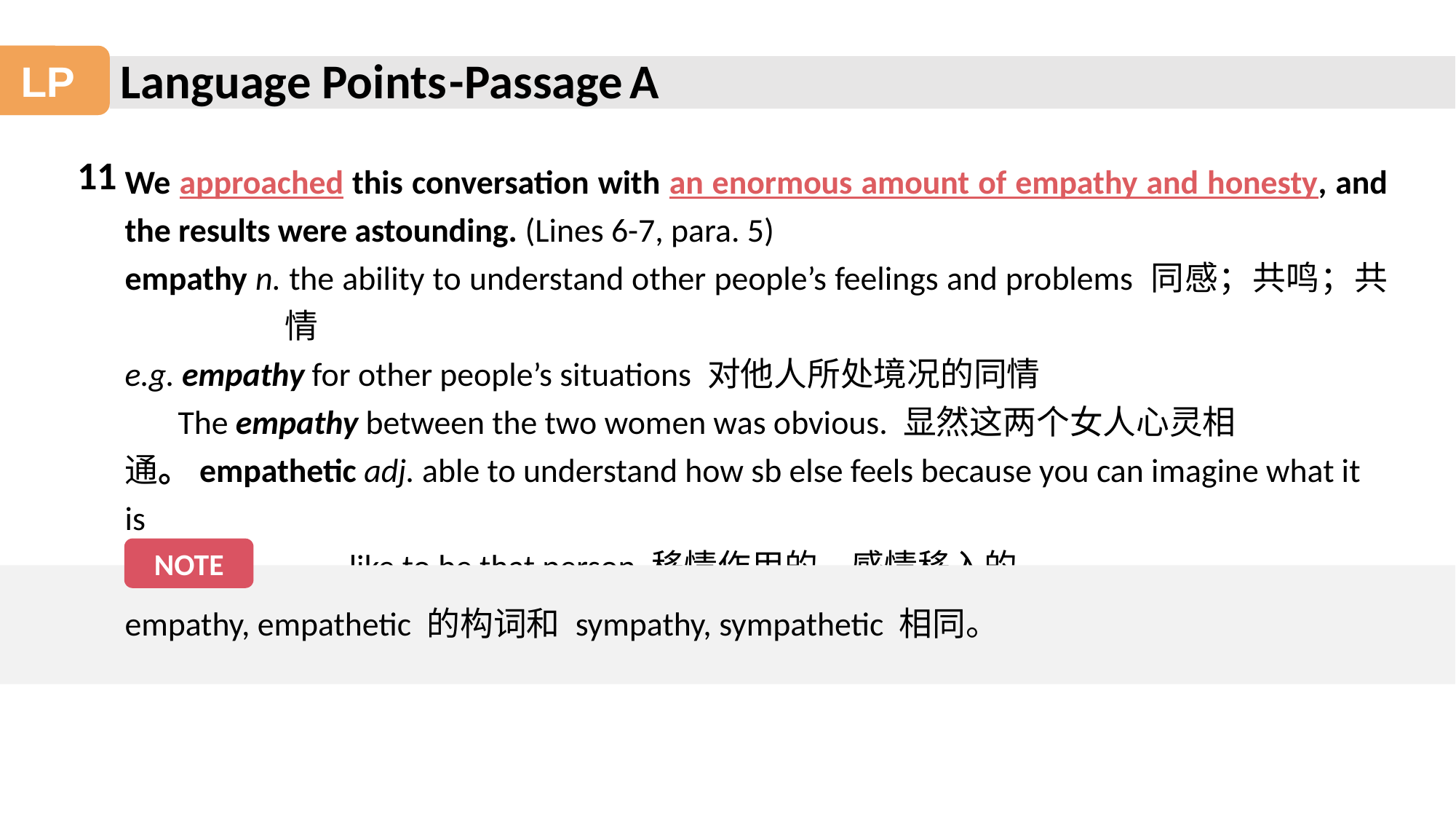

Language Points
-Passage A
LP

11
We approached this conversation with an enormous amount of empathy and honesty, and the results were astounding. (Lines 6-7, para. 5)
empathy n. the ability to understand other people’s feelings and problems 同感；共鸣；共情
e.g. empathy for other people’s situations 对他人所处境况的同情
The empathy between the two women was obvious. 显然这两个女人心灵相通。empathetic adj. able to understand how sb else feels because you can imagine what it is
like to be that person 移情作用的，感情移入的
NOTE

empathy, empathetic 的构词和 sympathy, sympathetic 相同。